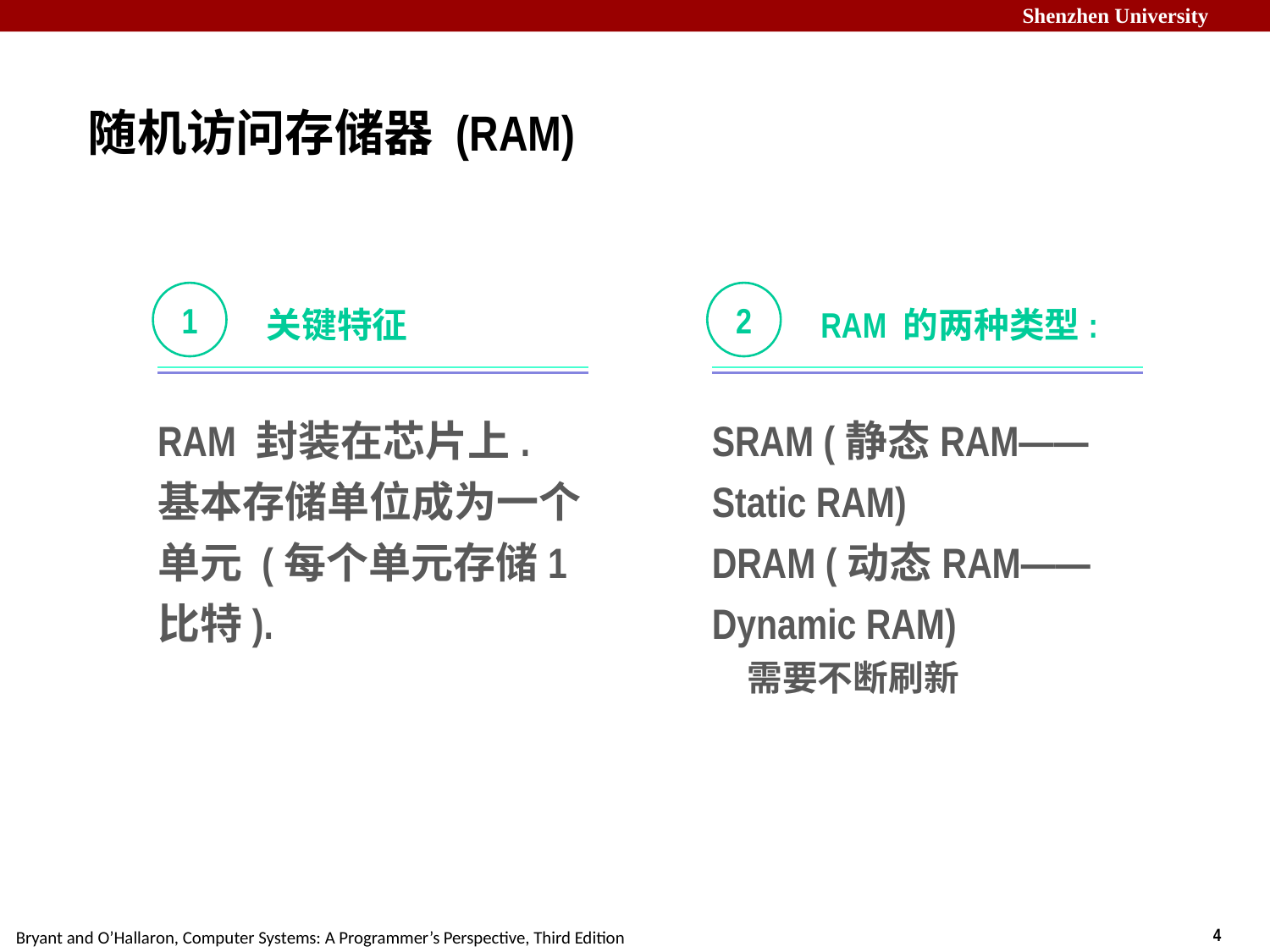

随机访问存储器 (RAM)
1
2
关键特征
RAM 的两种类型:
RAM 封装在芯片上.
基本存储单位成为一个单元 (每个单元存储1 比特).
SRAM (静态RAM—— Static RAM)
DRAM (动态RAM—— Dynamic RAM)
需要不断刷新